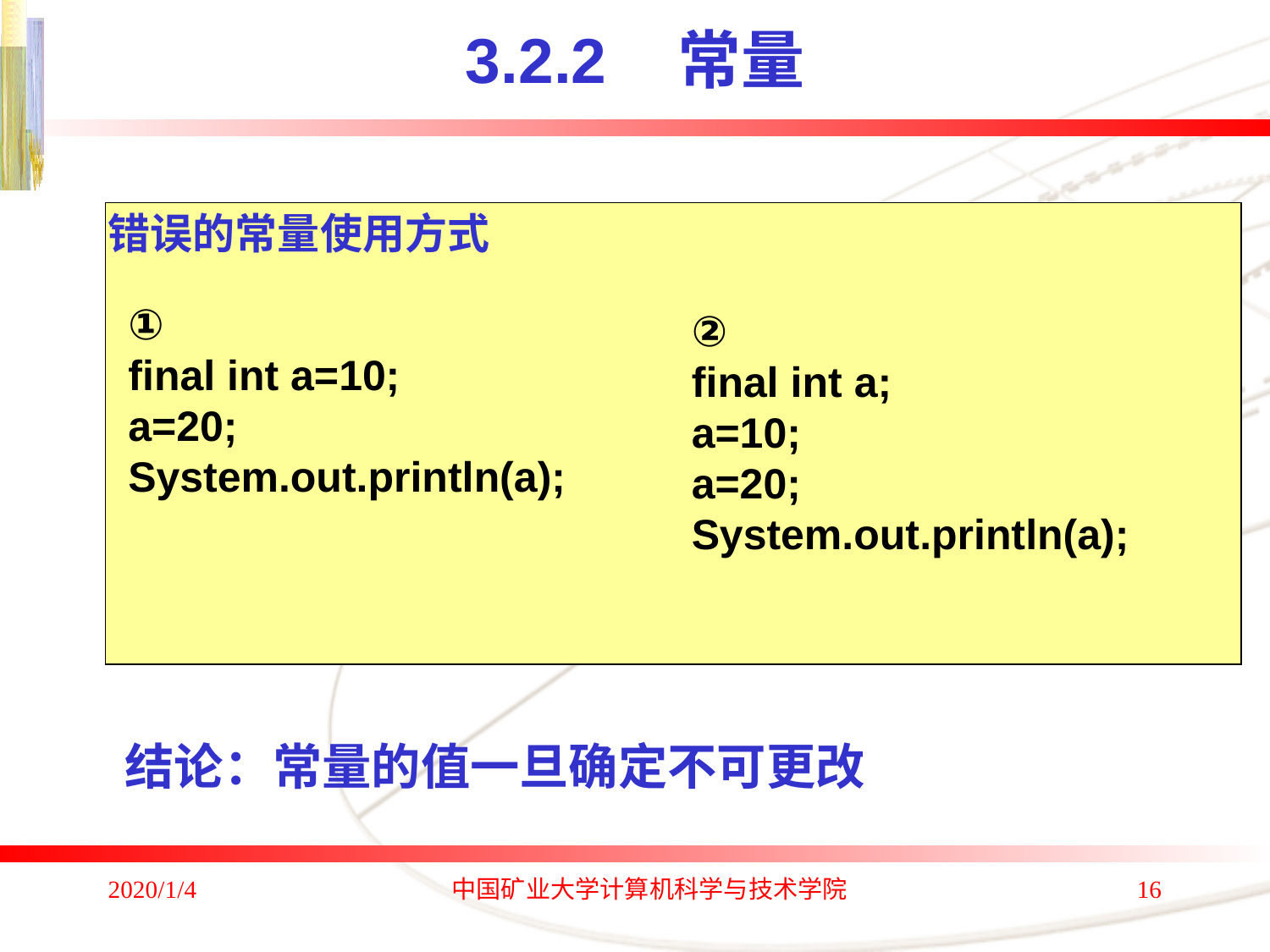

# 3.2.2   常量
错误的常量使用方式

①
final int a=10;
a=20;
System.out.println(a);
②
final int a;
a=10;
a=20;
System.out.println(a);

结论：常量的值一旦确定不可更改
2020/1/4
中国矿业大学计算机科学与技术学院
16